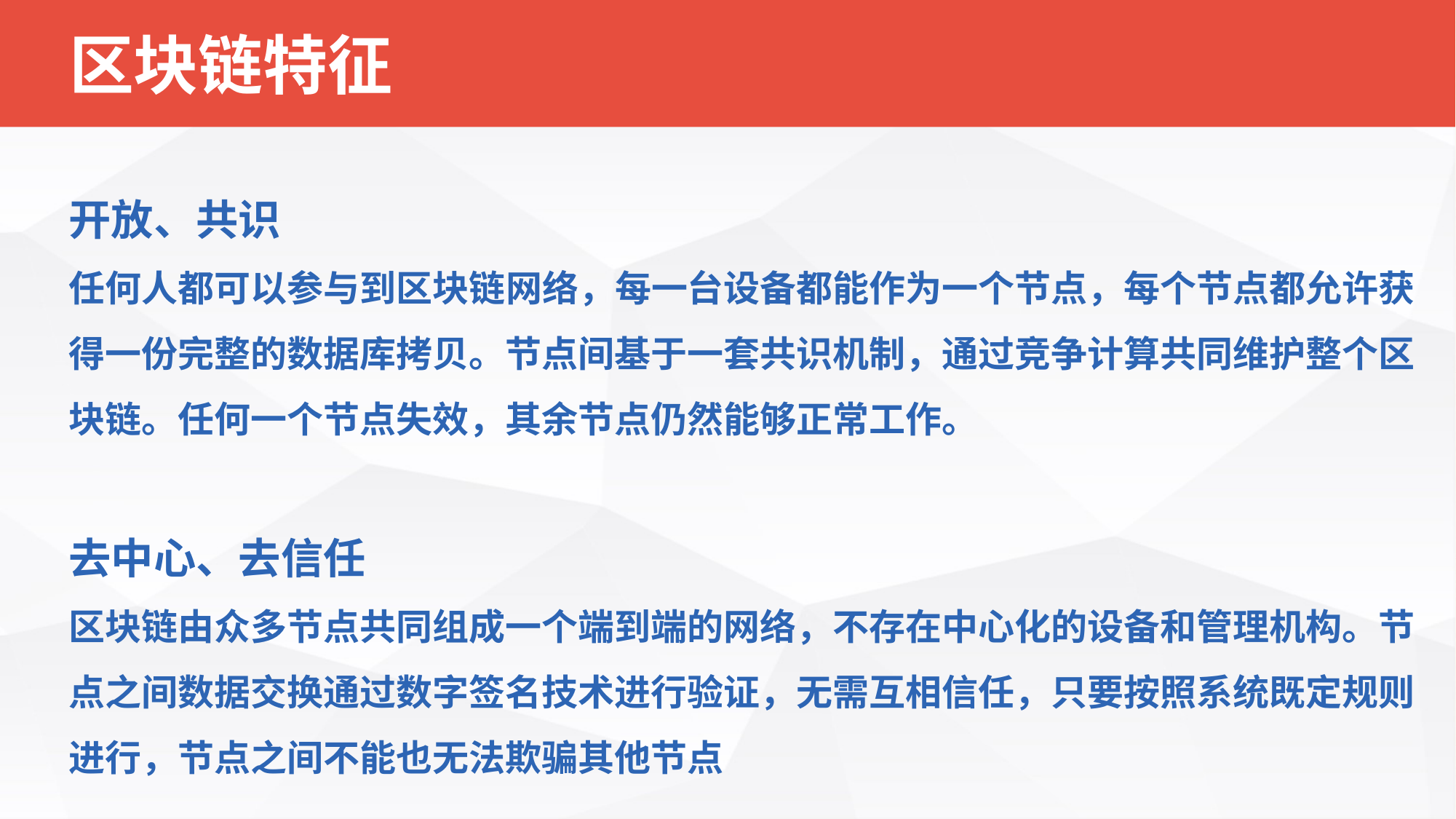

区块链特征
开放、共识
任何人都可以参与到区块链网络，每一台设备都能作为一个节点，每个节点都允许获得一份完整的数据库拷贝。节点间基于一套共识机制，通过竞争计算共同维护整个区块链。任何一个节点失效，其余节点仍然能够正常工作。

去中心、去信任
区块链由众多节点共同组成一个端到端的网络，不存在中心化的设备和管理机构。节点之间数据交换通过数字签名技术进行验证，无需互相信任，只要按照系统既定规则进行，节点之间不能也无法欺骗其他节点